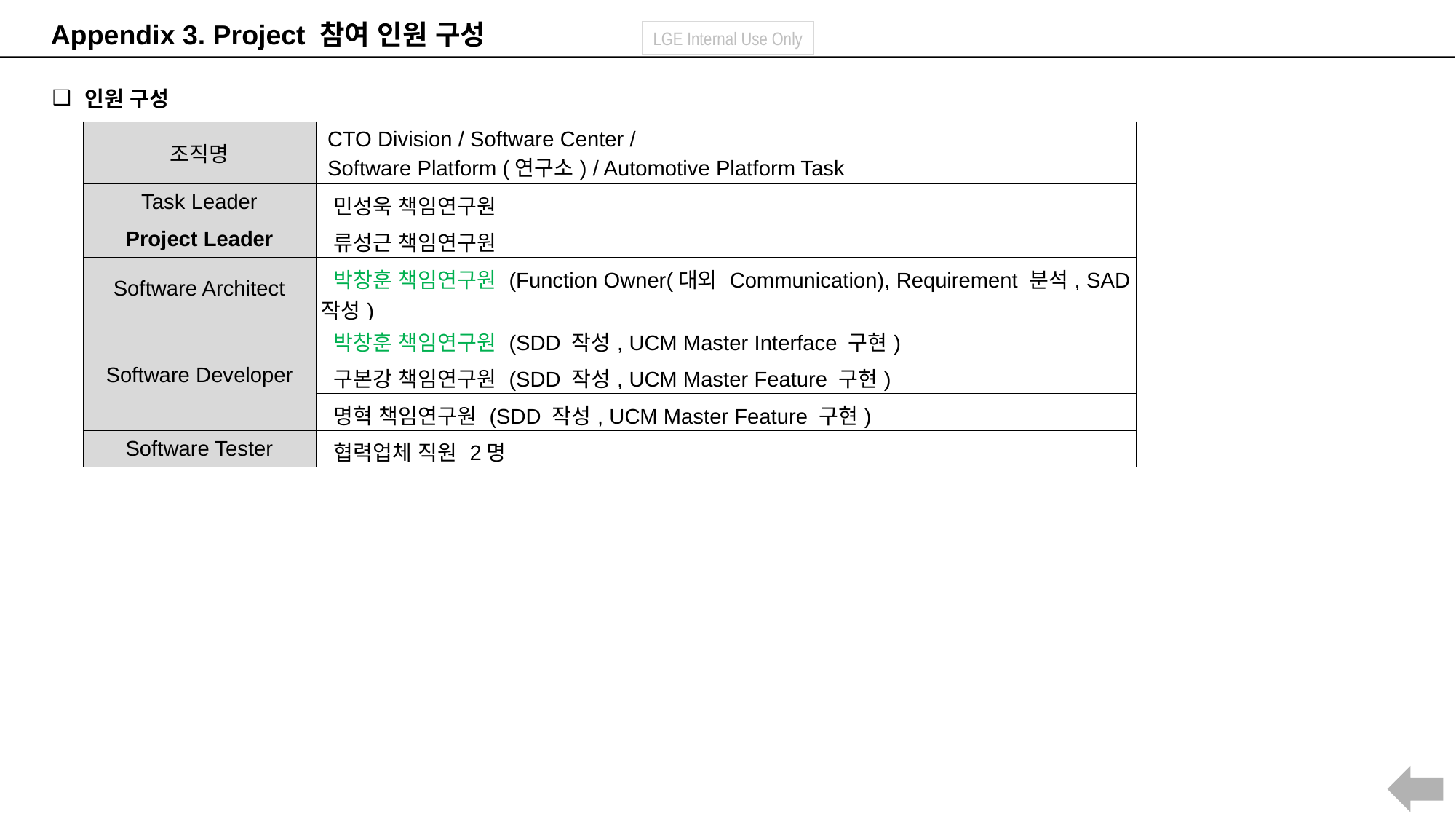

Appendix 3. Project 참여 인원 구성
인원 구성
| 조직명 | CTO Division / Software Center / Software Platform (연구소) / Automotive Platform Task |
| --- | --- |
| Task Leader | 민성욱 책임연구원 |
| Project Leader | 류성근 책임연구원 |
| Software Architect | 박창훈 책임연구원 (Function Owner(대외 Communication), Requirement 분석, SAD 작성) |
| Software Developer | 박창훈 책임연구원 (SDD 작성, UCM Master Interface 구현) |
|  | 구본강 책임연구원 (SDD 작성, UCM Master Feature 구현) |
|  | 명혁 책임연구원 (SDD 작성, UCM Master Feature 구현) |
| Software Tester | 협력업체 직원 2명 |